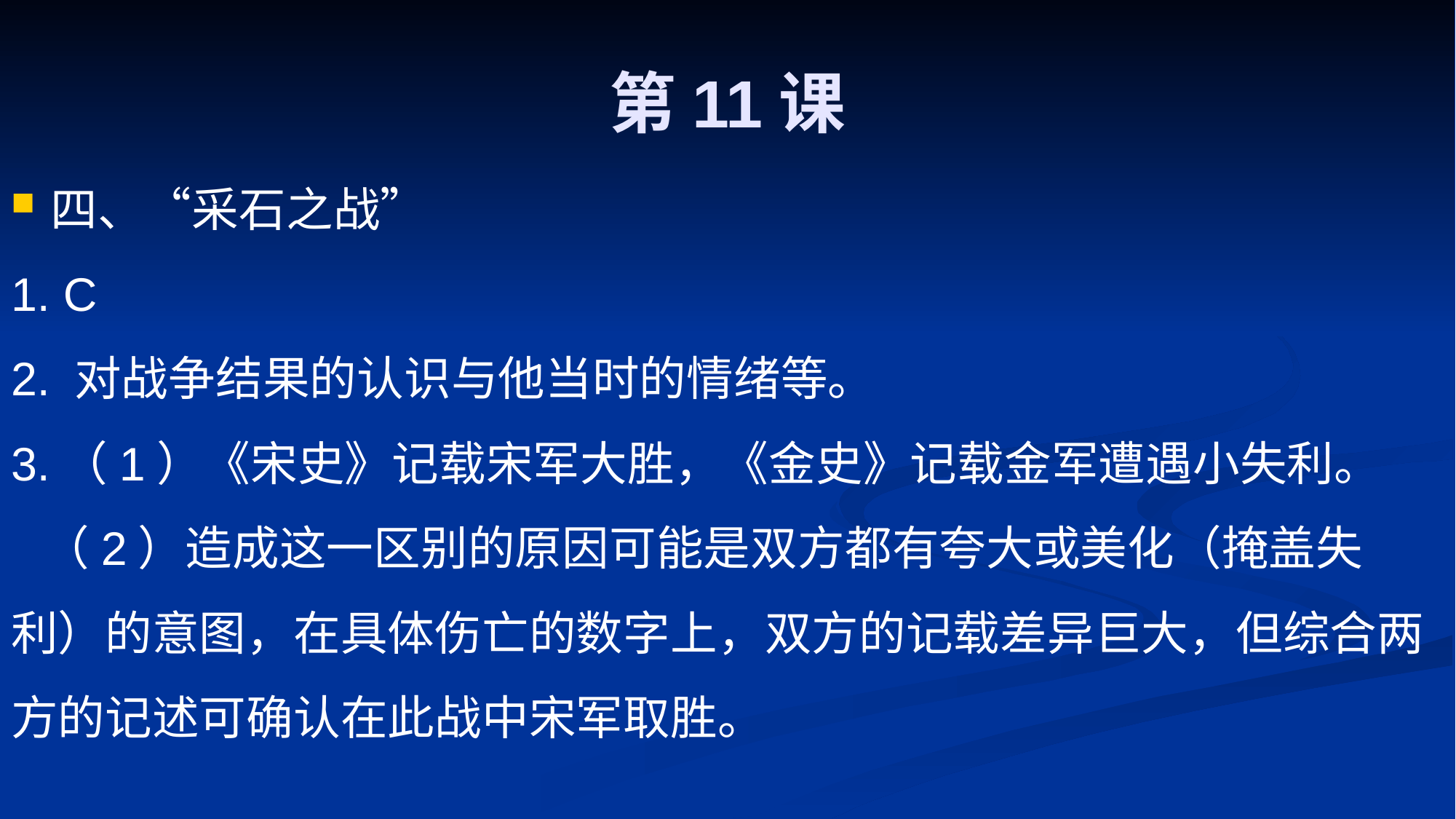

# 第11课
四、“采石之战”
1. C
2. 对战争结果的认识与他当时的情绪等。
3.（1）《宋史》记载宋军大胜，《金史》记载金军遭遇小失利。
  （2）造成这一区别的原因可能是双方都有夸大或美化（掩盖失利）的意图，在具体伤亡的数字上，双方的记载差异巨大，但综合两方的记述可确认在此战中宋军取胜。